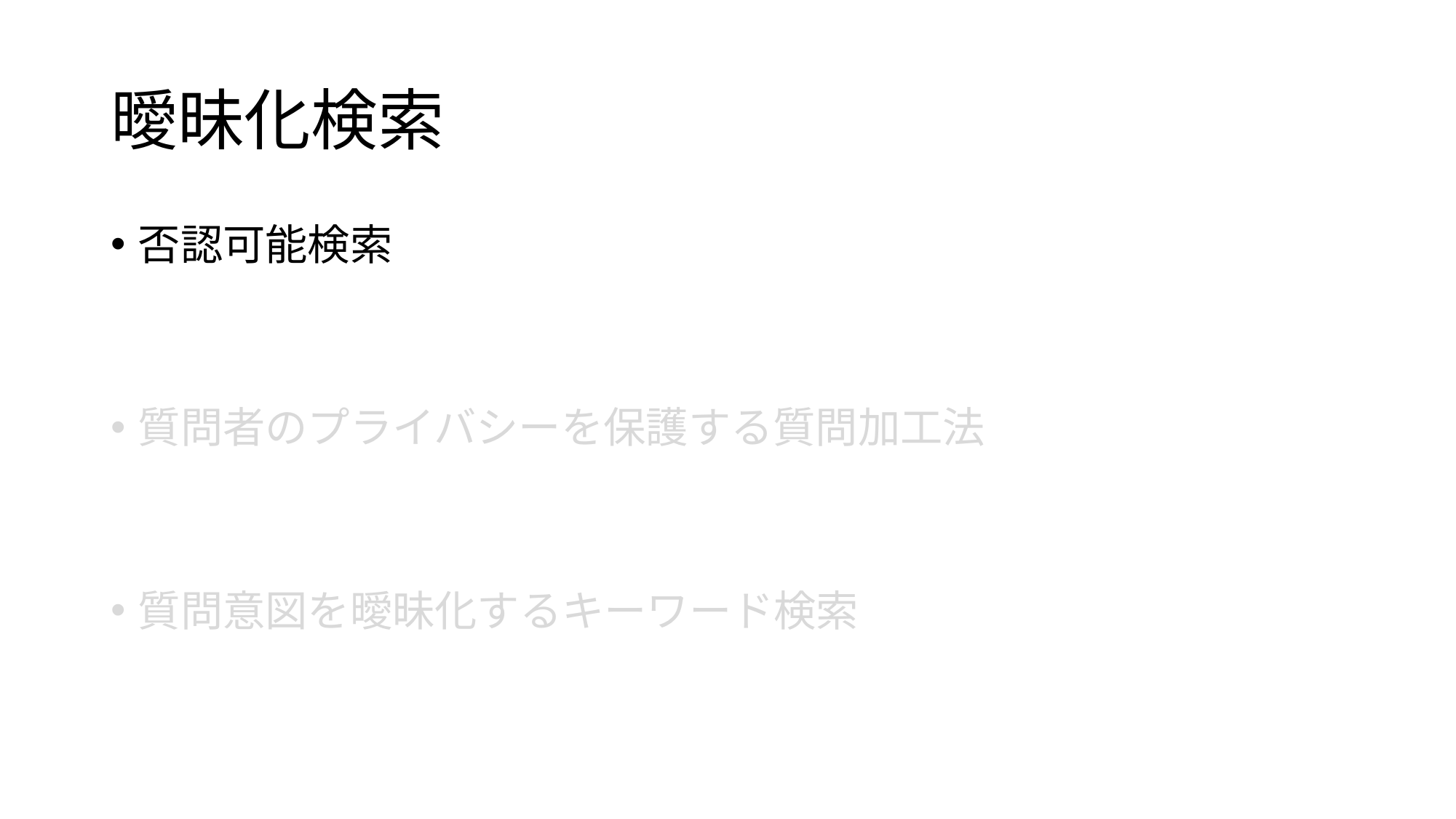

# 曖昧化検索
否認可能検索

質問者のプライバシーを保護する質問加工法

質問意図を曖昧化するキーワード検索